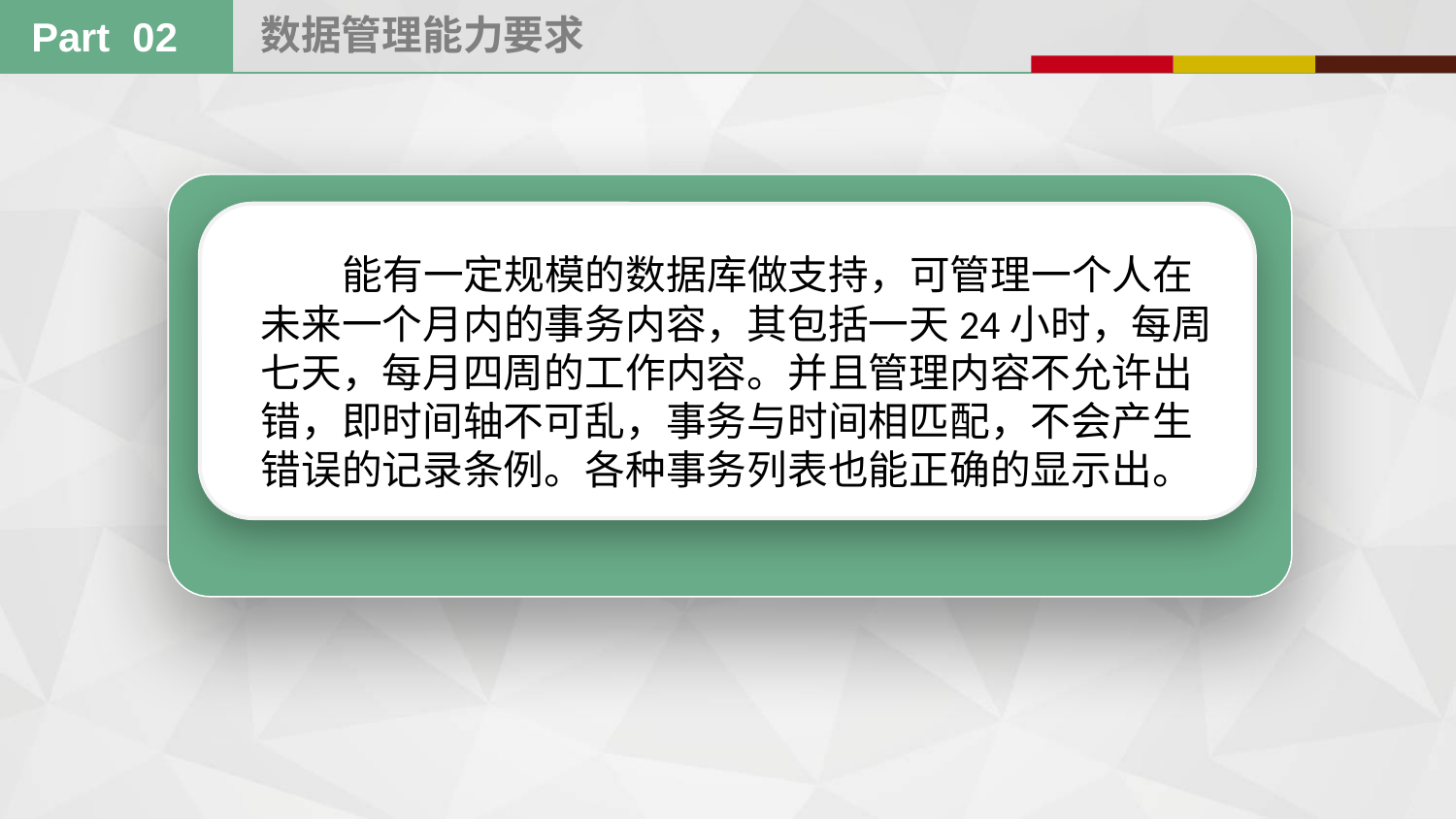

数据管理能力要求
Part  02

实现系统对事务的增加、删除、修改、统计、排序、提醒这6个功能，对于界面应该尽量简单，在易用的前提下使界面更加美观。在本学期内完成这个软件。
        能有一定规模的数据库做支持，可管理一个人在未来一个月内的事务内容，其包括一天24小时，每周七天，每月四周的工作内容。并且管理内容不允许出错，即时间轴不可乱，事务与时间相匹配，不会产生错误的记录条例。各种事务列表也能正确的显示出。